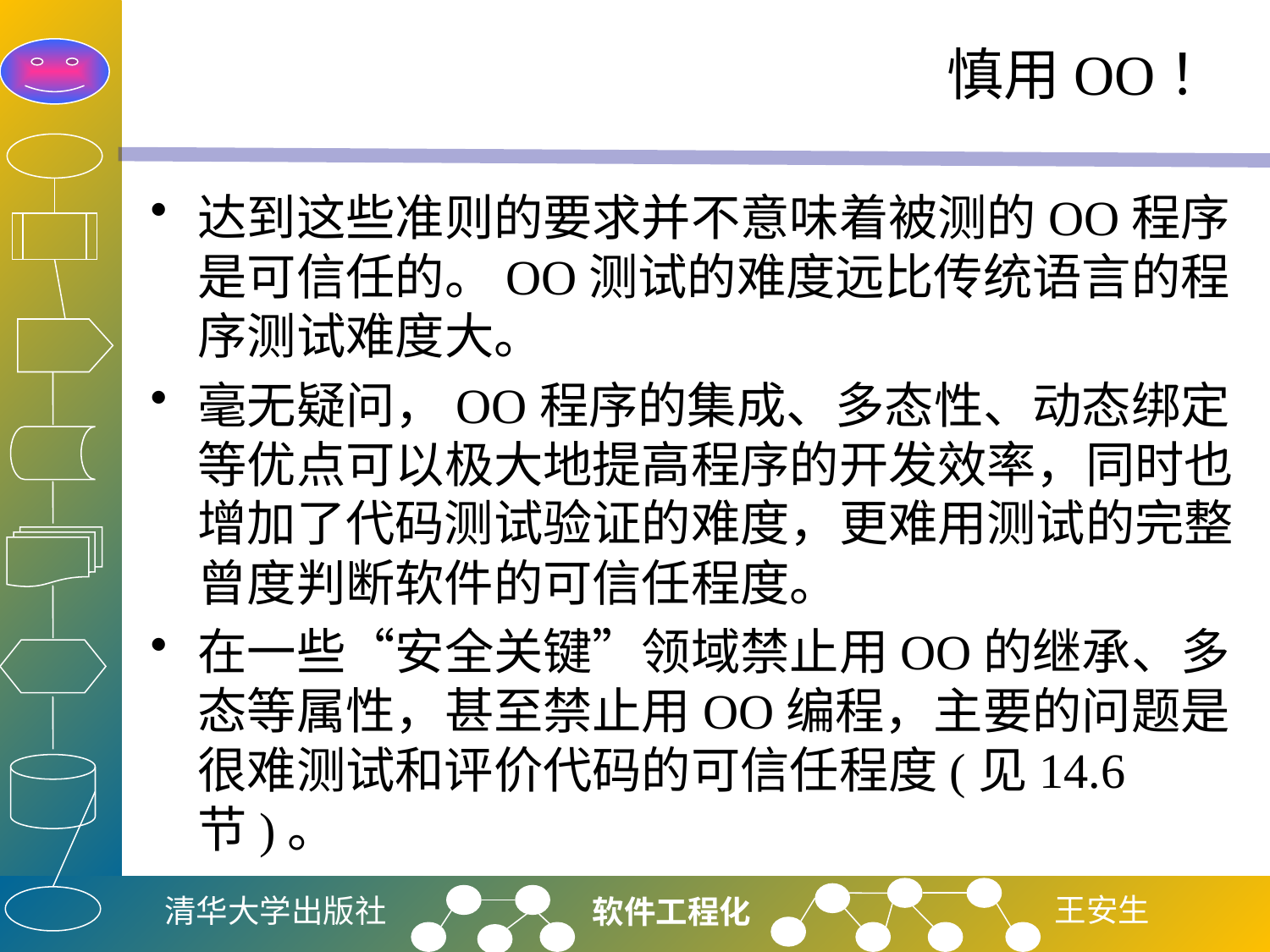

# 慎用OO！
达到这些准则的要求并不意味着被测的OO程序是可信任的。OO测试的难度远比传统语言的程序测试难度大。
毫无疑问，OO程序的集成、多态性、动态绑定等优点可以极大地提高程序的开发效率，同时也增加了代码测试验证的难度，更难用测试的完整曾度判断软件的可信任程度。
在一些“安全关键”领域禁止用OO的继承、多态等属性，甚至禁止用OO编程，主要的问题是很难测试和评价代码的可信任程度(见14.6节)。